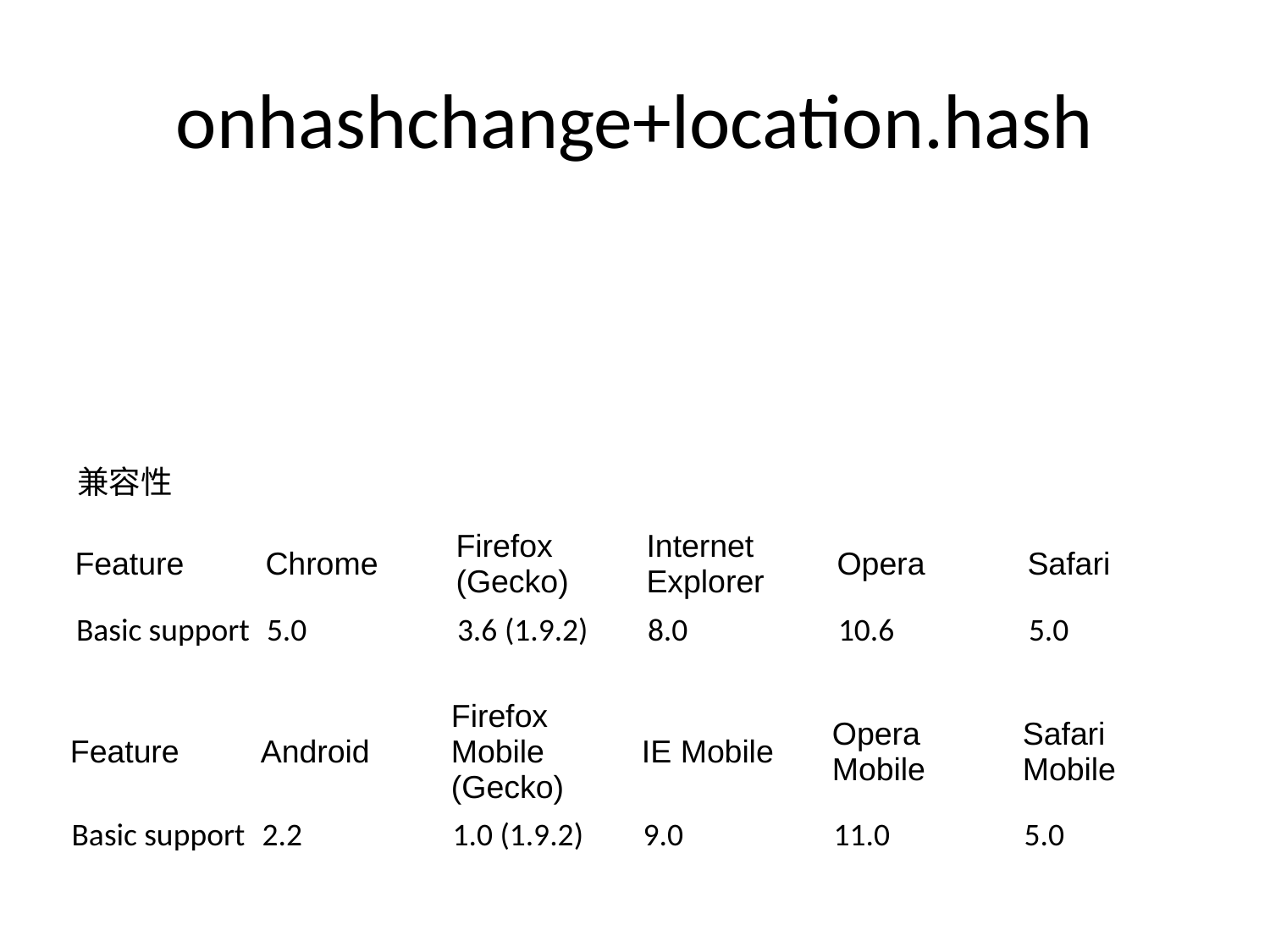

# onhashchange+location.hash
兼容性
| Feature | Chrome | Firefox (Gecko) | Internet Explorer | Opera | Safari |
| --- | --- | --- | --- | --- | --- |
| Basic support | 5.0 | 3.6 (1.9.2) | 8.0 | 10.6 | 5.0 |
| Feature | Android | Firefox Mobile (Gecko) | IE Mobile | Opera Mobile | Safari Mobile |
| --- | --- | --- | --- | --- | --- |
| Basic support | 2.2 | 1.0 (1.9.2) | 9.0 | 11.0 | 5.0 |